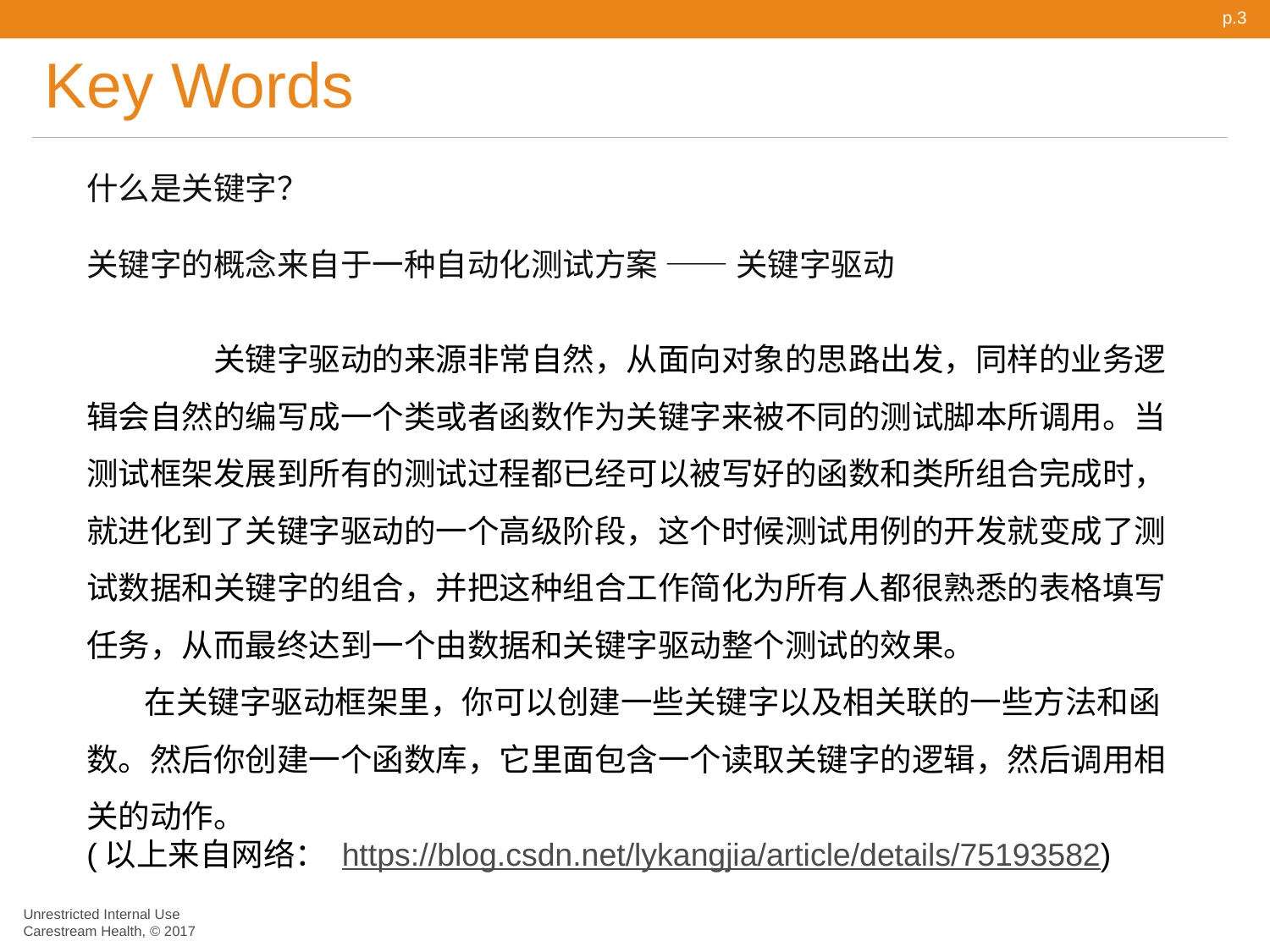

p.3
# Key Words
什么是关键字？

关键字的概念来自于一种自动化测试方案 —— 关键字驱动

	关键字驱动的来源非常自然，从面向对象的思路出发，同样的业务逻辑会自然的编写成一个类或者函数作为关键字来被不同的测试脚本所调用。当测试框架发展到所有的测试过程都已经可以被写好的函数和类所组合完成时，就进化到了关键字驱动的一个高级阶段，这个时候测试用例的开发就变成了测试数据和关键字的组合，并把这种组合工作简化为所有人都很熟悉的表格填写任务，从而最终达到一个由数据和关键字驱动整个测试的效果。
       在关键字驱动框架里，你可以创建一些关键字以及相关联的一些方法和函数。然后你创建一个函数库，它里面包含一个读取关键字的逻辑，然后调用相关的动作。
(以上来自网络： https://blog.csdn.net/lykangjia/article/details/75193582)

Unrestricted Internal Use
Carestream Health, © 2017